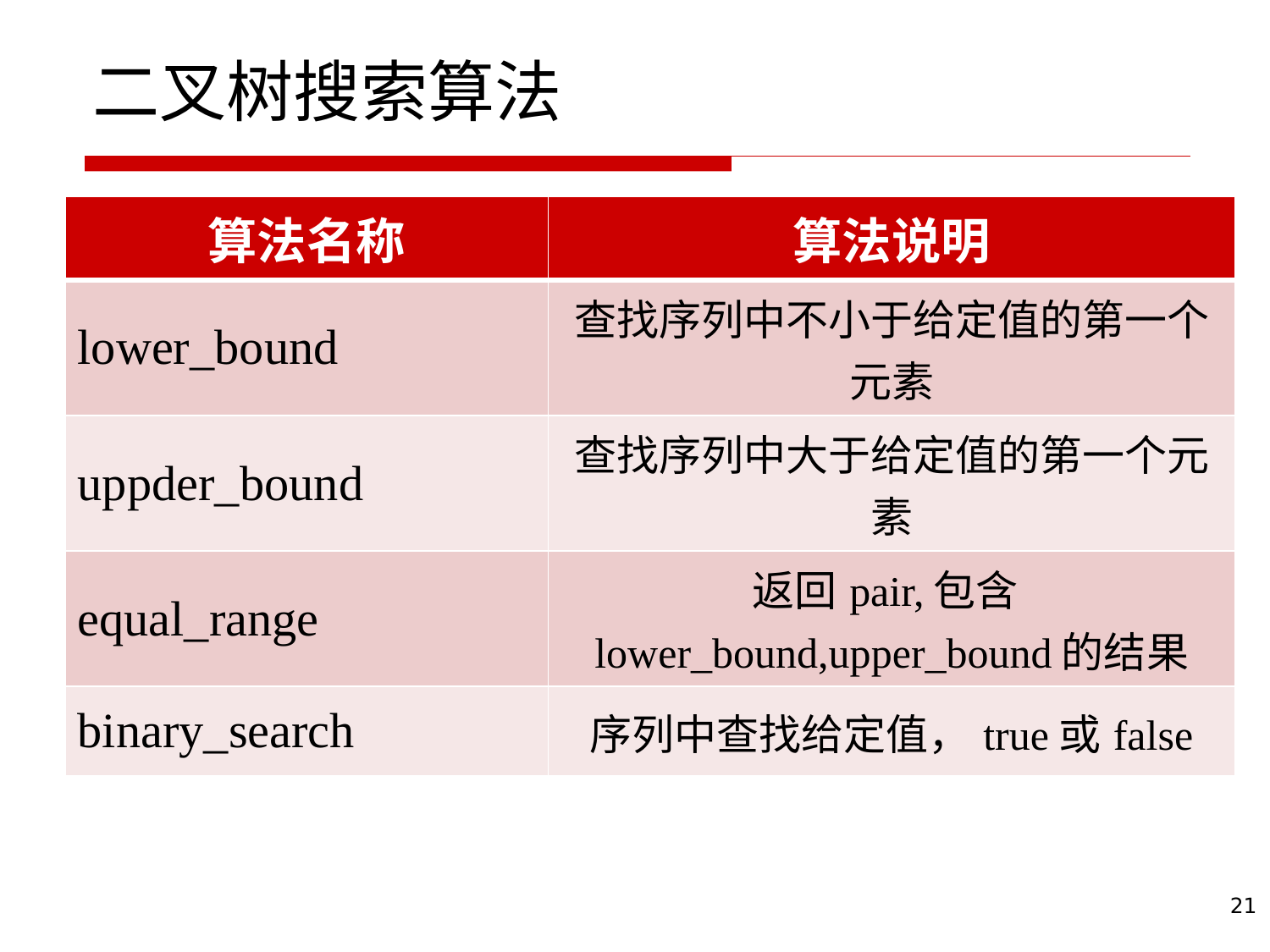

# 二叉树搜索算法
| 算法名称 | 算法说明 |
| --- | --- |
| lower\_bound | 查找序列中不小于给定值的第一个元素 |
| uppder\_bound | 查找序列中大于给定值的第一个元素 |
| equal\_range | 返回pair,包含lower\_bound,upper\_bound的结果 |
| binary\_search | 序列中查找给定值，true或false |
21